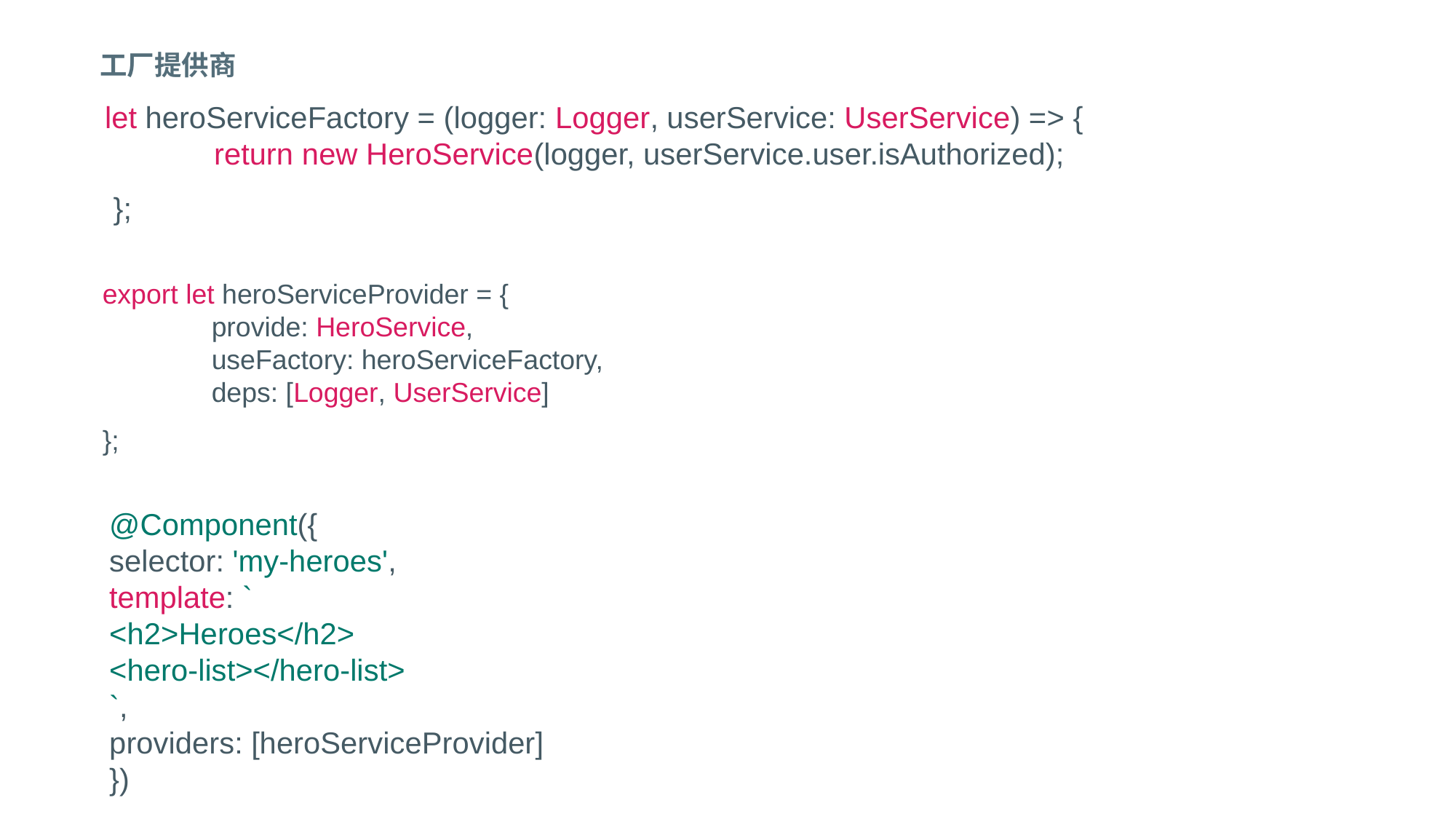

工厂提供商
let heroServiceFactory = (logger: Logger, userService: UserService) => {
	return new HeroService(logger, userService.user.isAuthorized);
 };
export let heroServiceProvider = {
	provide: HeroService,
	useFactory: heroServiceFactory,
	deps: [Logger, UserService]
};
@Component({
selector: 'my-heroes',
template: `
<h2>Heroes</h2>
<hero-list></hero-list>
`,
providers: [heroServiceProvider]
})